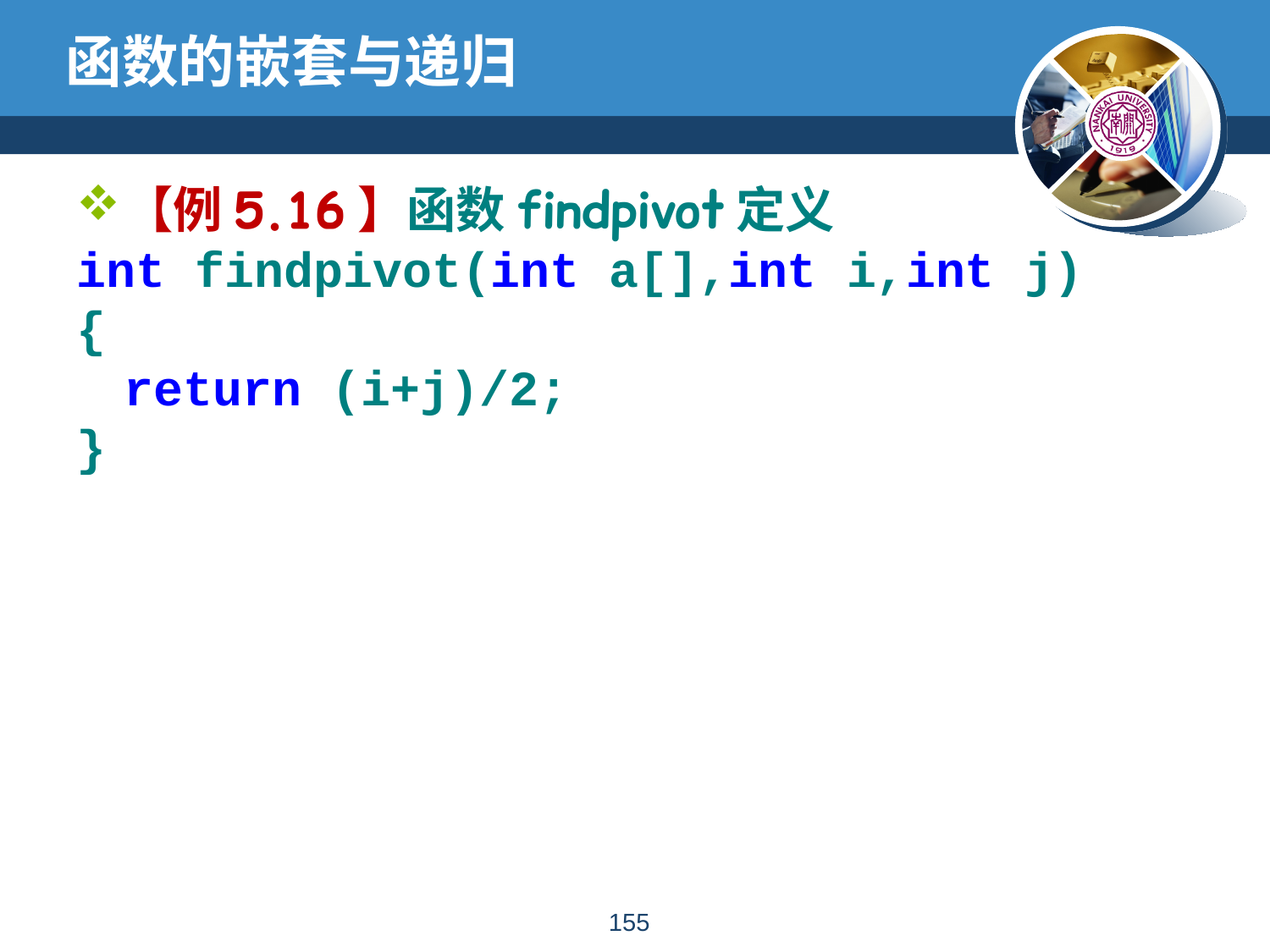

# 函数的嵌套与递归
【例5.16】函数findpivot定义
int findpivot(int a[],int i,int j)
{
	return (i+j)/2;
}
155